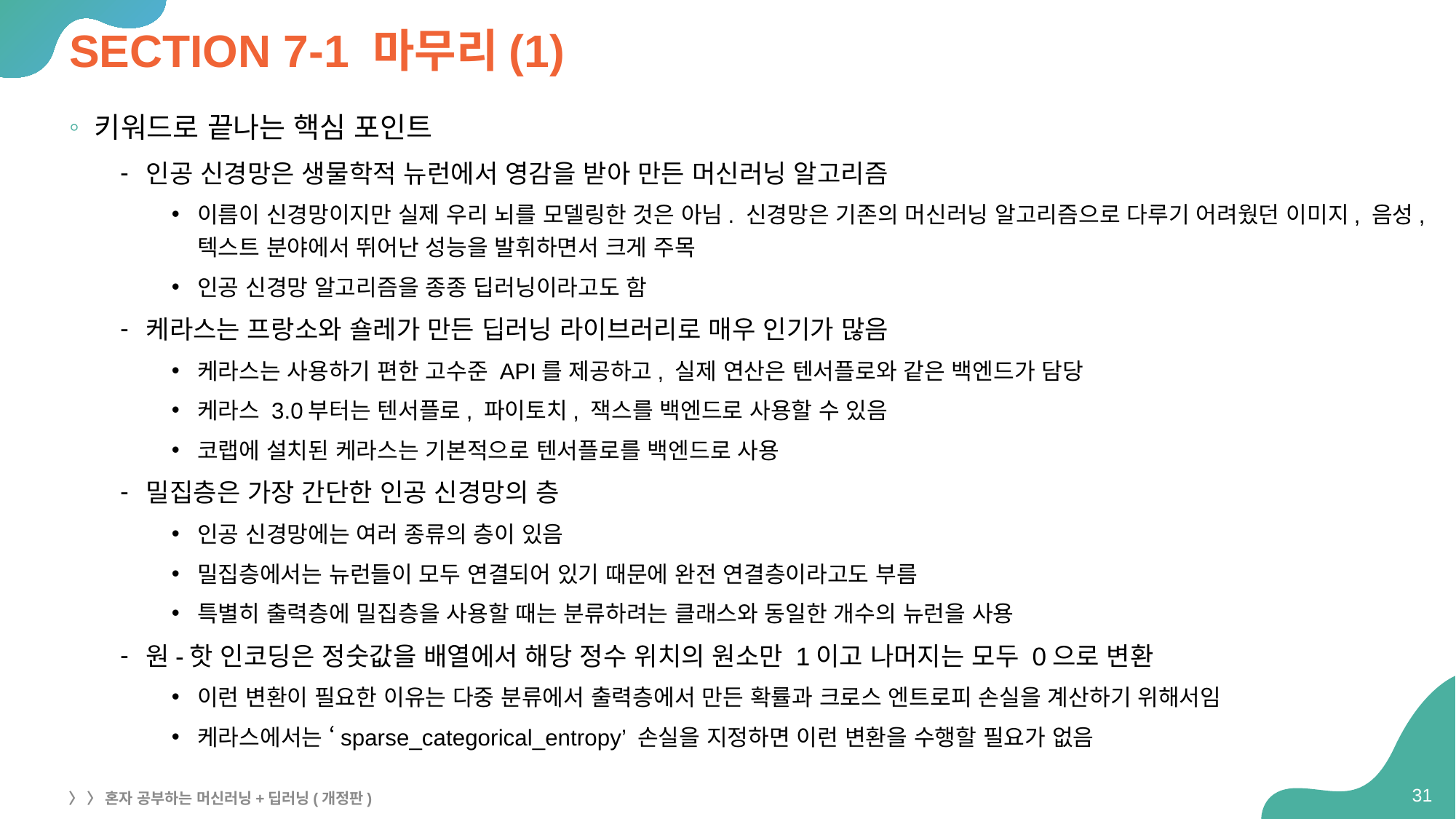

# SECTION 7-1 마무리(1)
키워드로 끝나는 핵심 포인트
인공 신경망은 생물학적 뉴런에서 영감을 받아 만든 머신러닝 알고리즘
이름이 신경망이지만 실제 우리 뇌를 모델링한 것은 아님. 신경망은 기존의 머신러닝 알고리즘으로 다루기 어려웠던 이미지, 음성, 텍스트 분야에서 뛰어난 성능을 발휘하면서 크게 주목
인공 신경망 알고리즘을 종종 딥러닝이라고도 함
케라스는 프랑소와 숄레가 만든 딥러닝 라이브러리로 매우 인기가 많음
케라스는 사용하기 편한 고수준 API를 제공하고, 실제 연산은 텐서플로와 같은 백엔드가 담당
케라스 3.0부터는 텐서플로, 파이토치, 잭스를 백엔드로 사용할 수 있음
코랩에 설치된 케라스는 기본적으로 텐서플로를 백엔드로 사용
밀집층은 가장 간단한 인공 신경망의 층
인공 신경망에는 여러 종류의 층이 있음
밀집층에서는 뉴런들이 모두 연결되어 있기 때문에 완전 연결층이라고도 부름
특별히 출력층에 밀집층을 사용할 때는 분류하려는 클래스와 동일한 개수의 뉴런을 사용
원-핫 인코딩은 정숫값을 배열에서 해당 정수 위치의 원소만 1이고 나머지는 모두 0으로 변환
이런 변환이 필요한 이유는 다중 분류에서 출력층에서 만든 확률과 크로스 엔트로피 손실을 계산하기 위해서임
케라스에서는 ‘sparse_categorical_entropy’ 손실을 지정하면 이런 변환을 수행할 필요가 없음
31
〉 〉 혼자 공부하는 머신러닝+딥러닝(개정판)